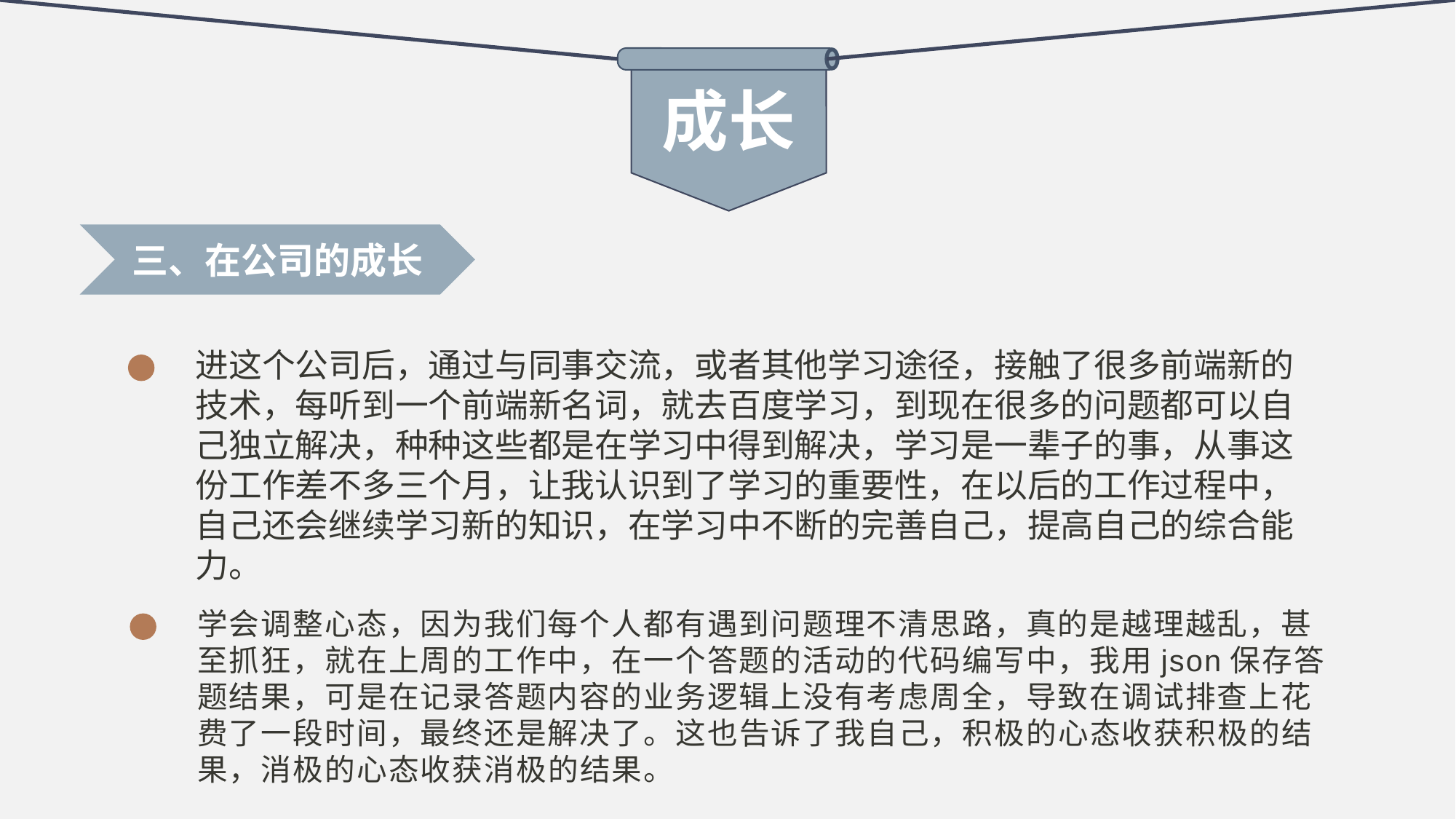

成长
三、在公司的成长
进这个公司后，通过与同事交流，或者其他学习途径，接触了很多前端新的技术，每听到一个前端新名词，就去百度学习，到现在很多的问题都可以自己独立解决，种种这些都是在学习中得到解决，学习是一辈子的事，从事这份工作差不多三个月，让我认识到了学习的重要性，在以后的工作过程中，自己还会继续学习新的知识，在学习中不断的完善自己，提高自己的综合能力。

学会调整心态，因为我们每个人都有遇到问题理不清思路，真的是越理越乱，甚至抓狂，就在上周的工作中，在一个答题的活动的代码编写中，我用json保存答题结果，可是在记录答题内容的业务逻辑上没有考虑周全，导致在调试排查上花费了一段时间，最终还是解决了。这也告诉了我自己，积极的心态收获积极的结果，消极的心态收获消极的结果。